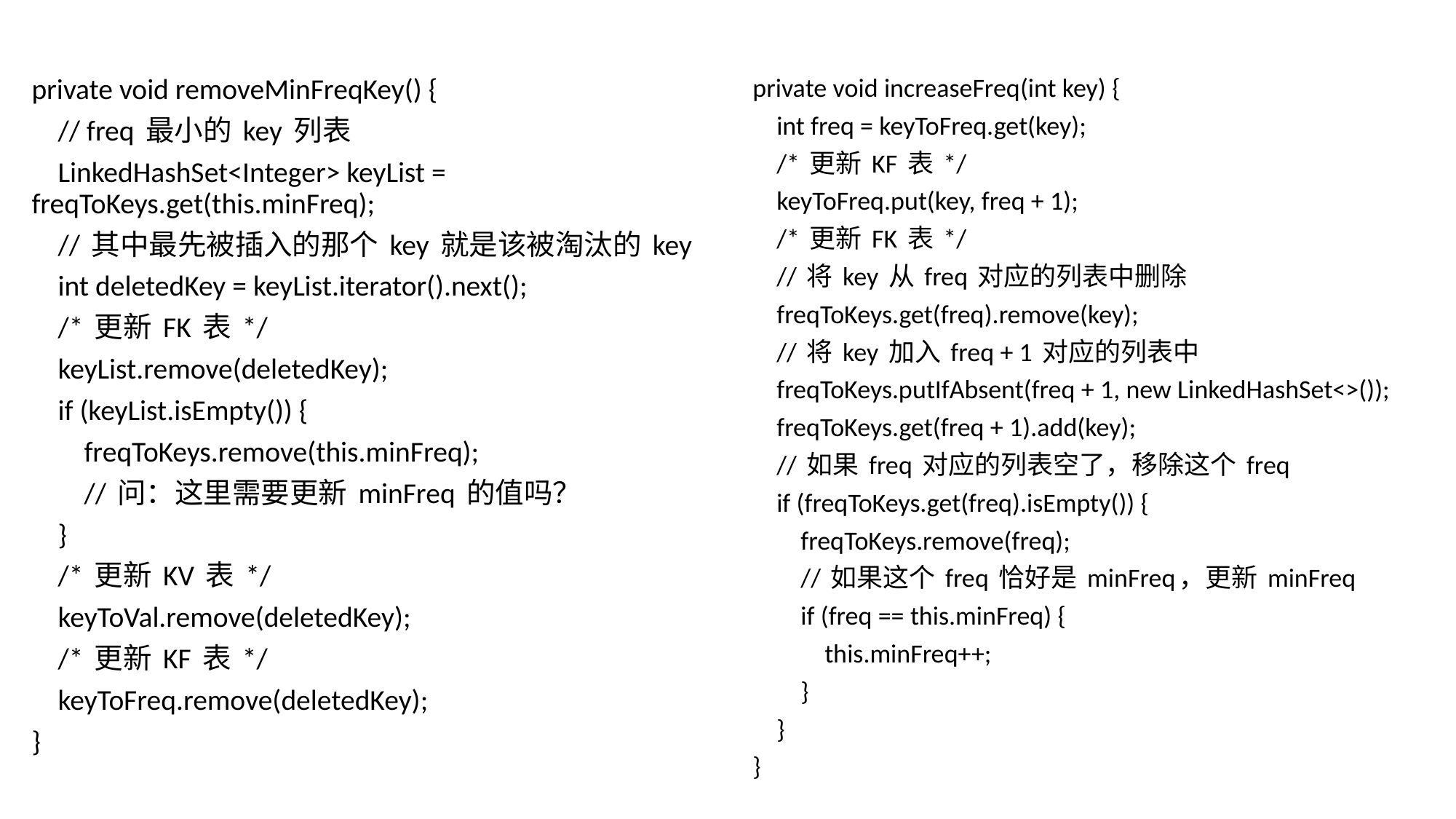

private void removeMinFreqKey() {
    // freq 最小的 key 列表
    LinkedHashSet<Integer> keyList = freqToKeys.get(this.minFreq);
    // 其中最先被插入的那个 key 就是该被淘汰的 key
    int deletedKey = keyList.iterator().next();
    /* 更新 FK 表 */
    keyList.remove(deletedKey);
    if (keyList.isEmpty()) {
        freqToKeys.remove(this.minFreq);
        // 问：这里需要更新 minFreq 的值吗？
    }
    /* 更新 KV 表 */
    keyToVal.remove(deletedKey);
    /* 更新 KF 表 */
    keyToFreq.remove(deletedKey);
}
private void increaseFreq(int key) {
    int freq = keyToFreq.get(key);
    /* 更新 KF 表 */
    keyToFreq.put(key, freq + 1);
    /* 更新 FK 表 */
    // 将 key 从 freq 对应的列表中删除
    freqToKeys.get(freq).remove(key);
    // 将 key 加入 freq + 1 对应的列表中
    freqToKeys.putIfAbsent(freq + 1, new LinkedHashSet<>());
    freqToKeys.get(freq + 1).add(key);
    // 如果 freq 对应的列表空了，移除这个 freq
    if (freqToKeys.get(freq).isEmpty()) {
        freqToKeys.remove(freq);
        // 如果这个 freq 恰好是 minFreq，更新 minFreq
        if (freq == this.minFreq) {
            this.minFreq++;
        }
    }
}